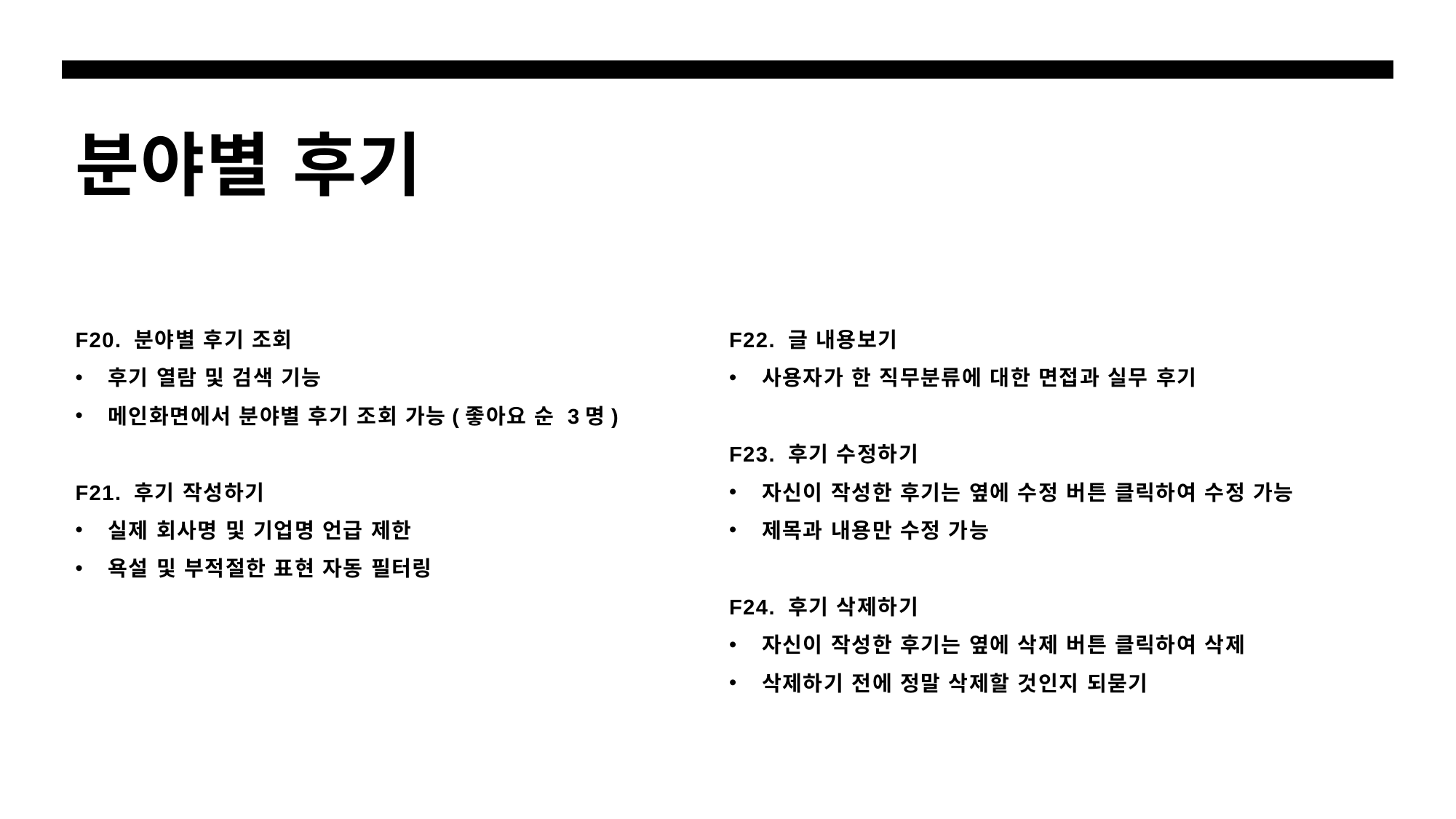

# 분야별 후기
F20. 분야별 후기 조회
후기 열람 및 검색 기능
메인화면에서 분야별 후기 조회 가능(좋아요 순 3명)

F21. 후기 작성하기
실제 회사명 및 기업명 언급 제한
욕설 및 부적절한 표현 자동 필터링

F22. 글 내용보기
사용자가 한 직무분류에 대한 면접과 실무 후기

F23. 후기 수정하기
자신이 작성한 후기는 옆에 수정 버튼 클릭하여 수정 가능
제목과 내용만 수정 가능

F24. 후기 삭제하기
자신이 작성한 후기는 옆에 삭제 버튼 클릭하여 삭제
삭제하기 전에 정말 삭제할 것인지 되묻기